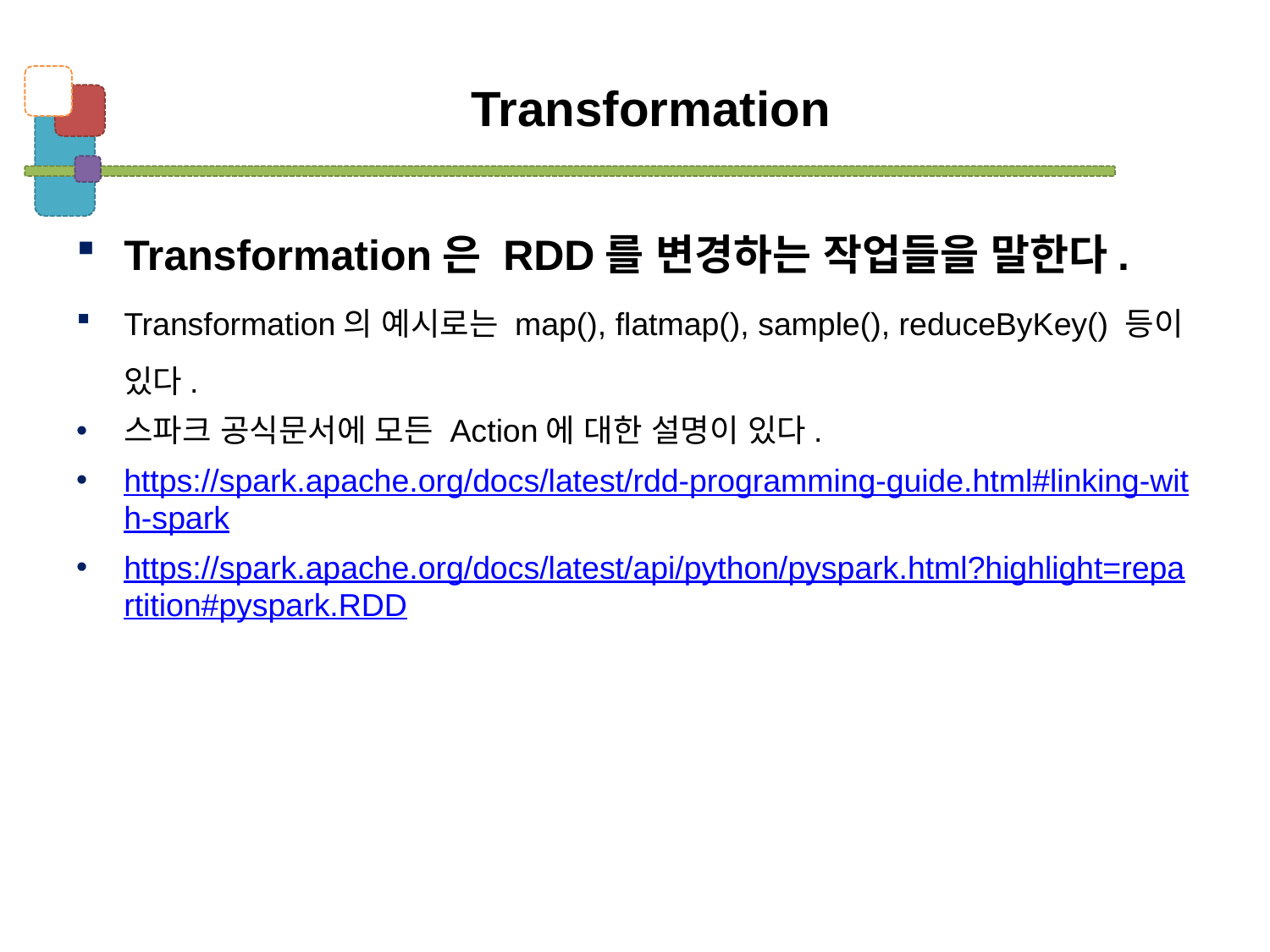

# Transformation
Transformation은 RDD를 변경하는 작업들을 말한다.
Transformation의 예시로는 map(), flatmap(), sample(), reduceByKey() 등이 있다.
스파크 공식문서에 모든 Action에 대한 설명이 있다.
https://spark.apache.org/docs/latest/rdd-programming-guide.html#linking-with-spark
https://spark.apache.org/docs/latest/api/python/pyspark.html?highlight=repartition#pyspark.RDD